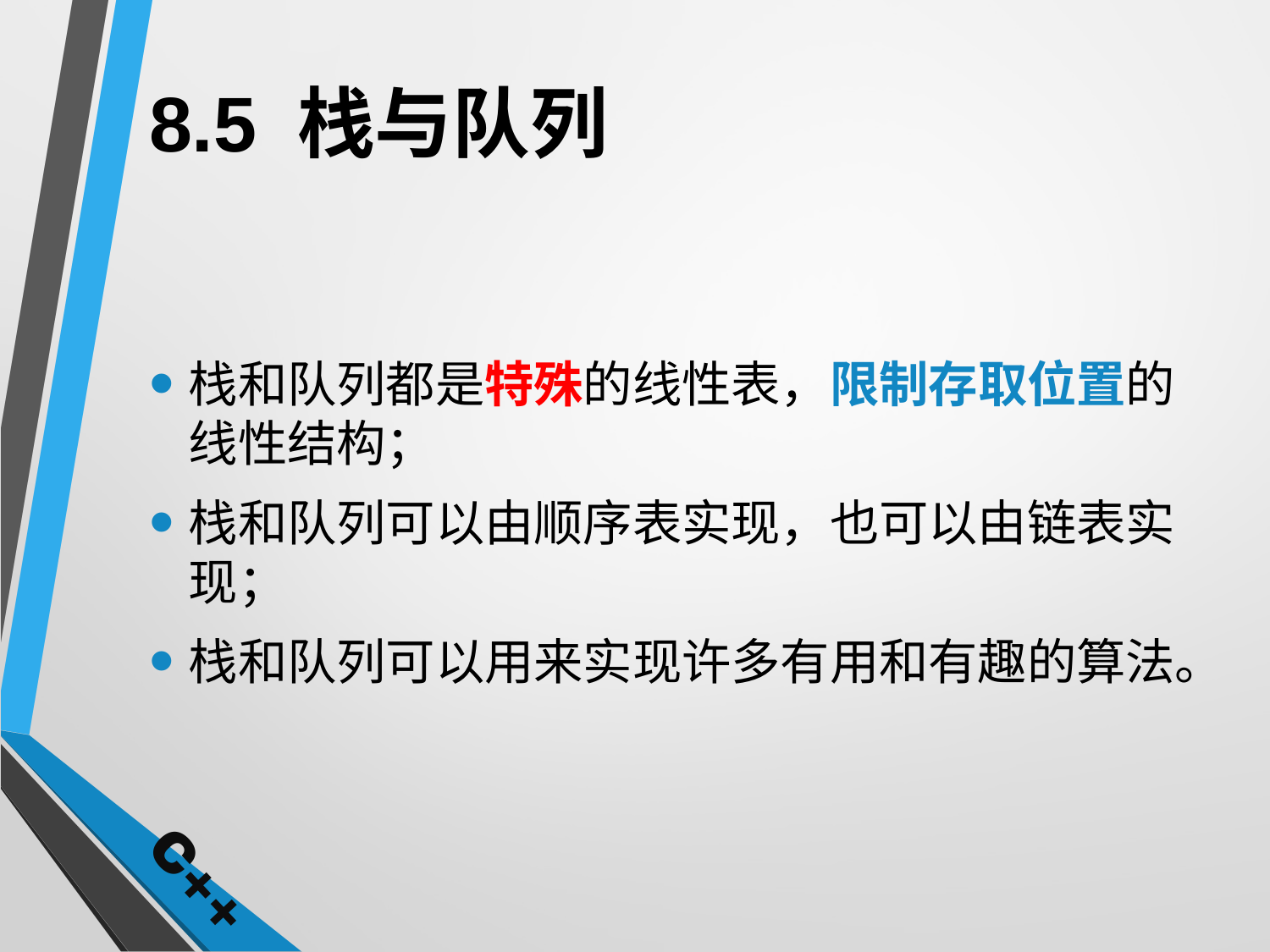

# 8.5 栈与队列
栈和队列都是特殊的线性表，限制存取位置的线性结构；
栈和队列可以由顺序表实现，也可以由链表实现；
栈和队列可以用来实现许多有用和有趣的算法。